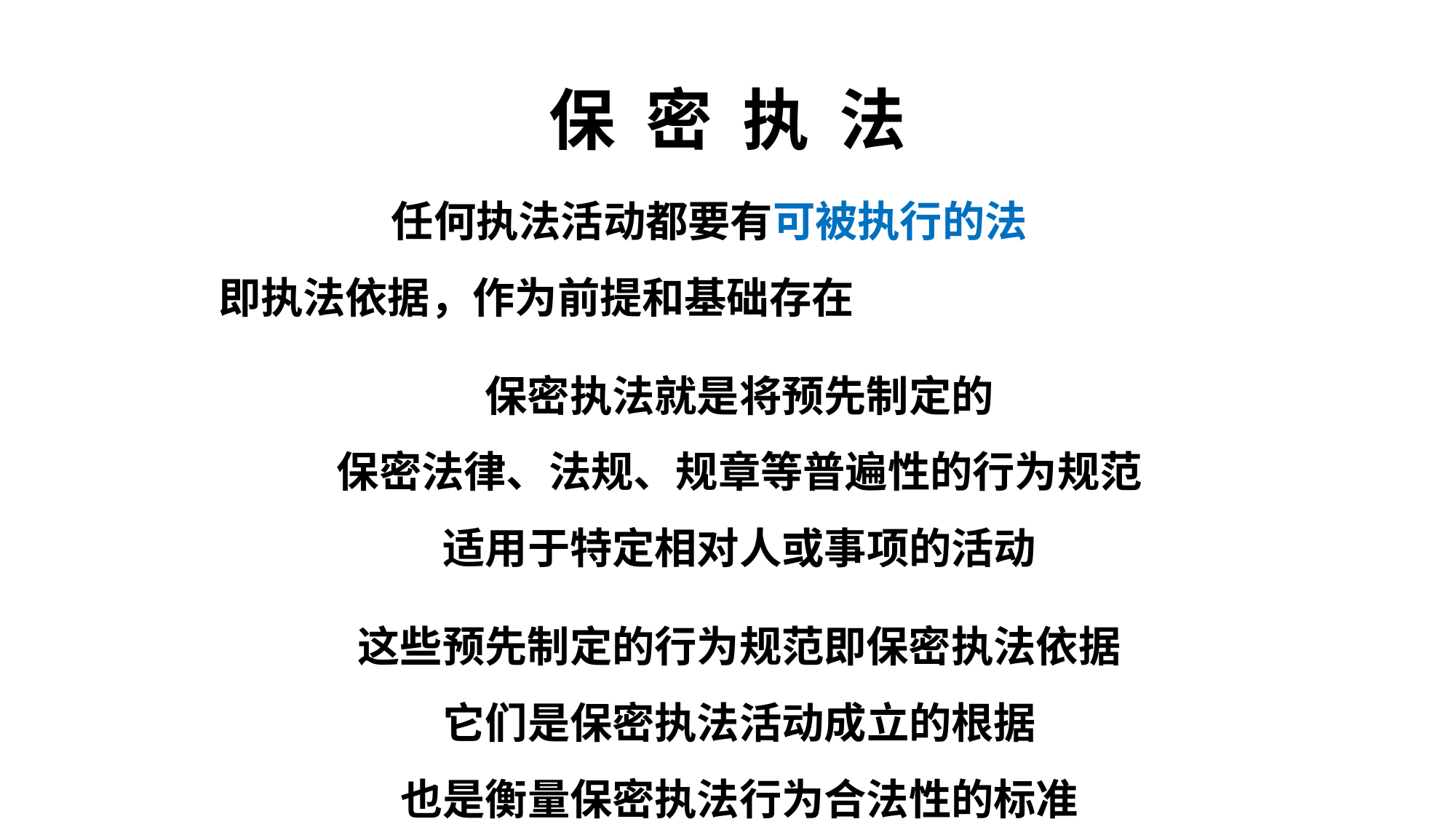

# 保  密  执  法
			  任何执法活动都要有可被执行的法
                  即执法依据，作为前提和基础存在

保密执法就是将预先制定的
保密法律、法规、规章等普遍性的行为规范
适用于特定相对人或事项的活动

这些预先制定的行为规范即保密执法依据
它们是保密执法活动成立的根据
也是衡量保密执法行为合法性的标准